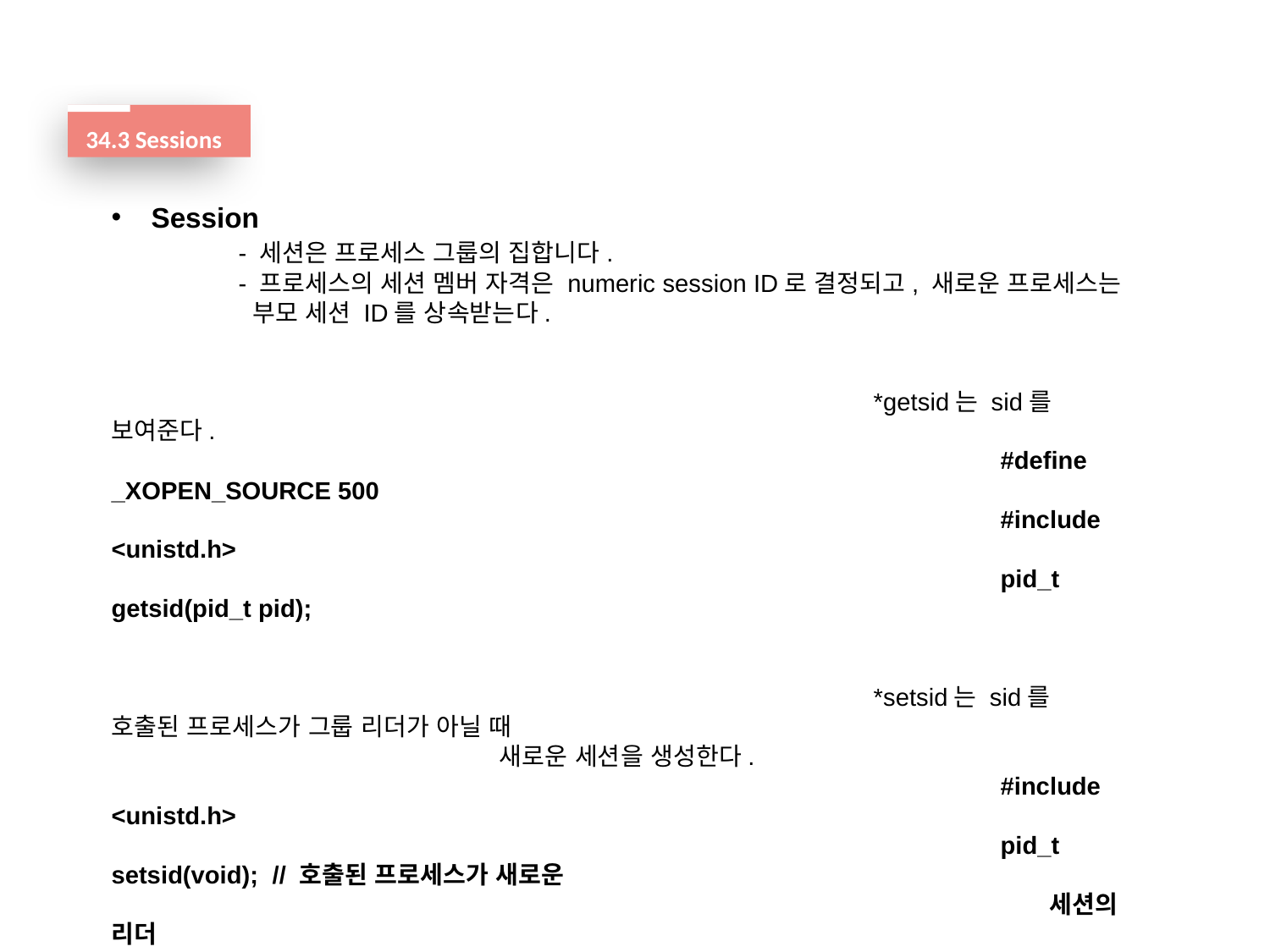

34.3 Sessions

Session
	- 세션은 프로세스 그룹의 집합니다.
	- 프로세스의 세션 멤버 자격은 numeric session ID로 결정되고, 새로운 프로세스는 	  부모 세션 ID를 상속받는다.

						*getsid는 sid를 보여준다.
							#define _XOPEN_SOURCE 500
							#include <unistd.h>
							pid_t getsid(pid_t pid);

						*setsid는 sid를 호출된 프로세스가 그룹 리더가 아닐 때 							 새로운 세션을 생성한다.
							#include <unistd.h>
							pid_t setsid(void);  // 호출된 프로세스가 새로운 											       세션의 리더

										    // 호출된 프로세스는 											       터미널에서 제어 할 수 없다.

.